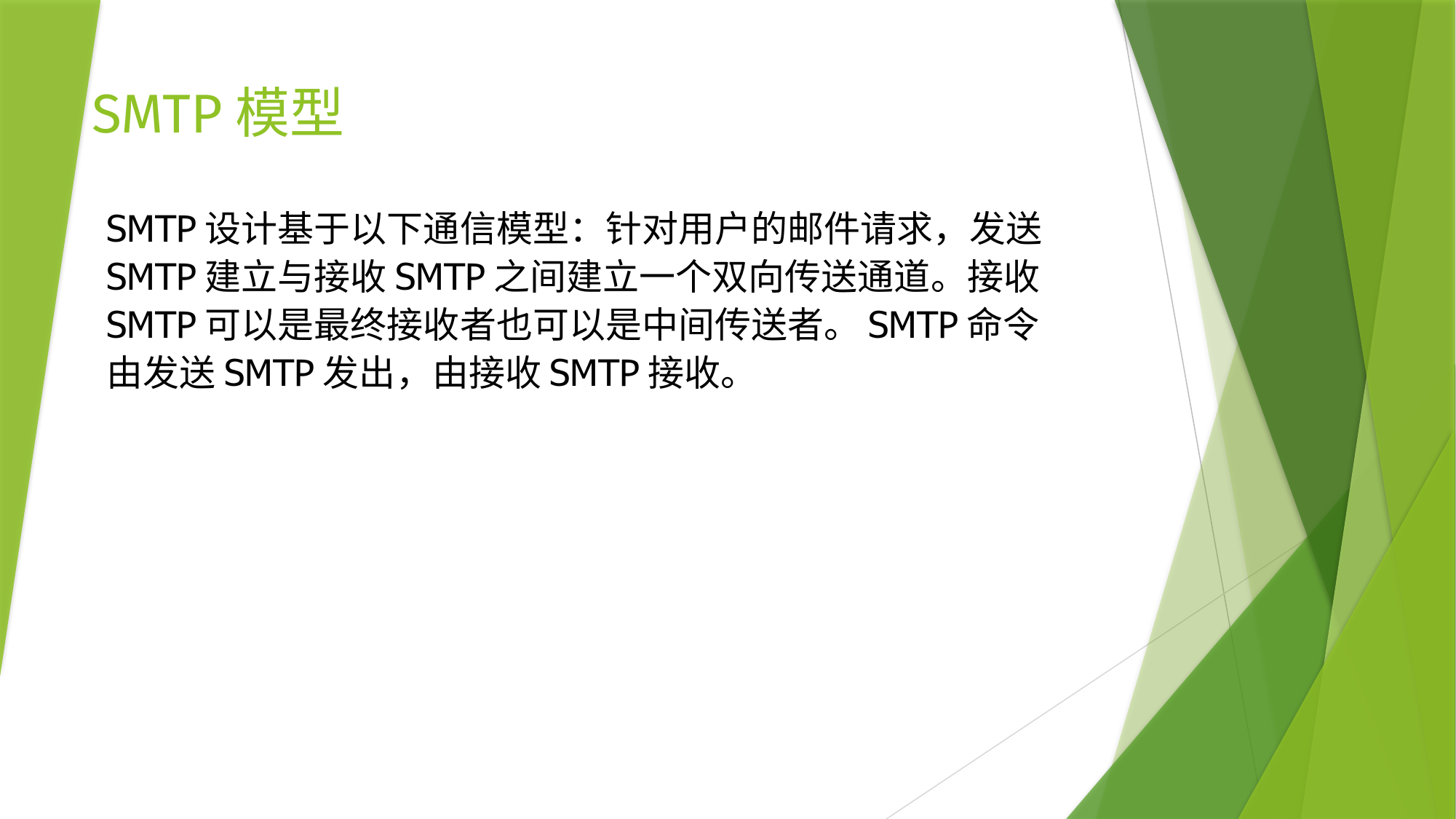

SMTP模型
SMTP设计基于以下通信模型：针对用户的邮件请求，发送
SMTP建立与接收SMTP之间建立一个双向传送通道。接收
SMTP可以是最终接收者也可以是中间传送者。SMTP命令
由发送SMTP发出，由接收SMTP接收。